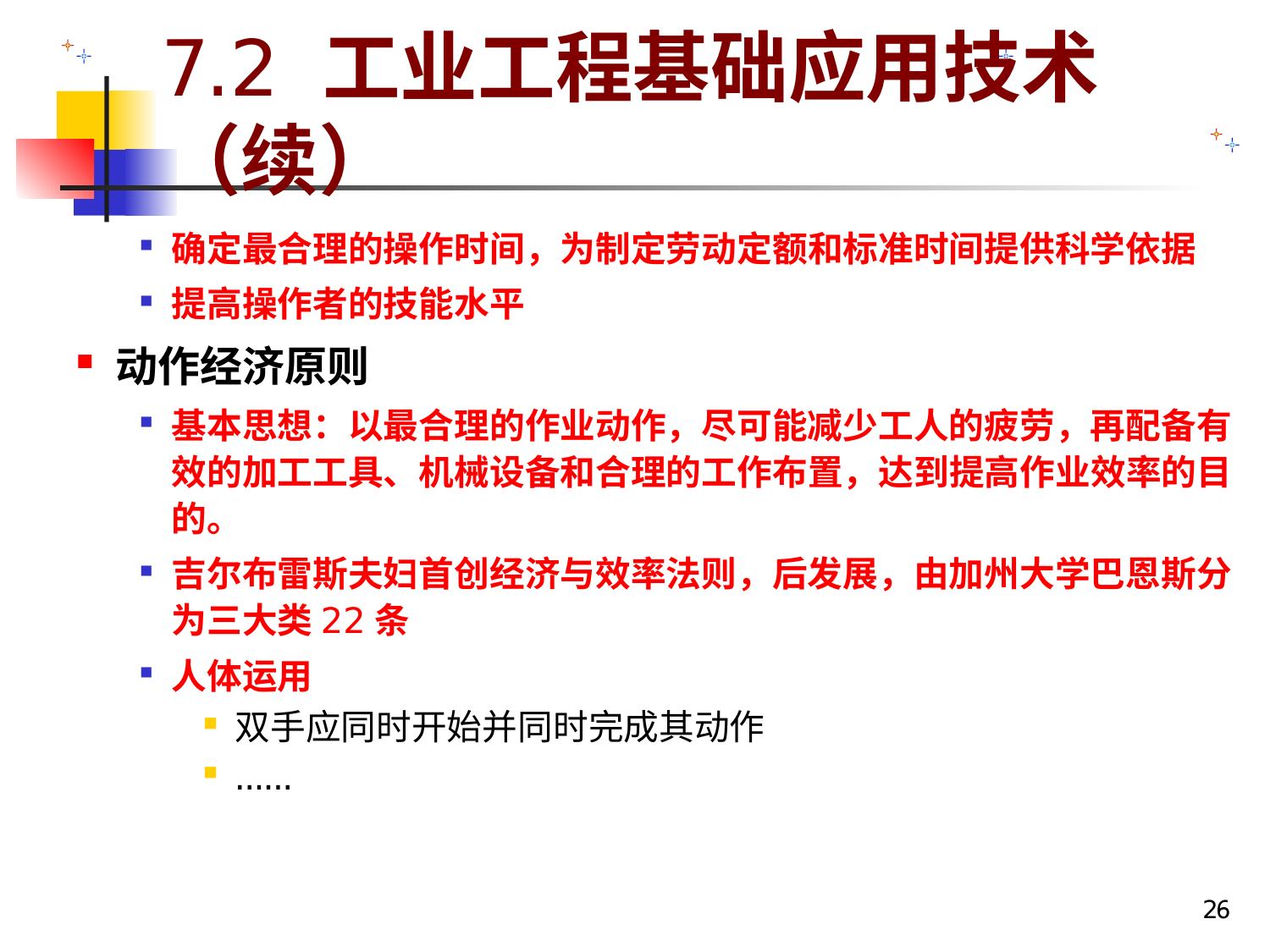

# 7.2 工业工程基础应用技术 （续）
确定最合理的操作时间，为制定劳动定额和标准时间提供科学依据
提高操作者的技能水平
动作经济原则
基本思想：以最合理的作业动作，尽可能减少工人的疲劳，再配备有效的加工工具、机械设备和合理的工作布置，达到提高作业效率的目的。
吉尔布雷斯夫妇首创经济与效率法则，后发展，由加州大学巴恩斯分为三大类22条
人体运用
双手应同时开始并同时完成其动作
……
26